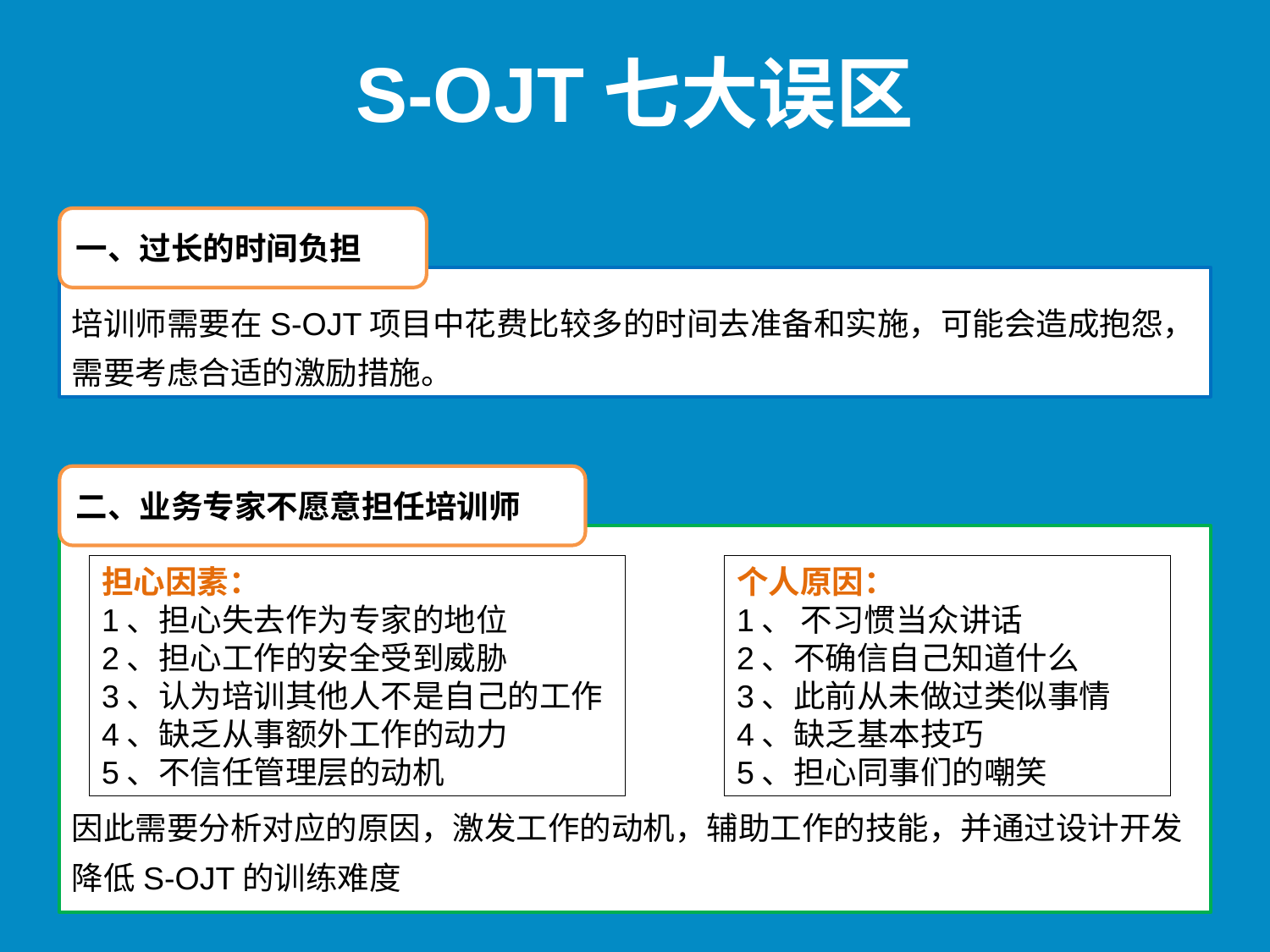

S-OJT七大误区
一、过长的时间负担
培训师需要在S-OJT项目中花费比较多的时间去准备和实施，可能会造成抱怨，需要考虑合适的激励措施。
二、业务专家不愿意担任培训师

因此需要分析对应的原因，激发工作的动机，辅助工作的技能，并通过设计开发降低S-OJT的训练难度
担心因素：
1、担心失去作为专家的地位
2、担心工作的安全受到威胁
3、认为培训其他人不是自己的工作
4、缺乏从事额外工作的动力
5、不信任管理层的动机
个人原因：
1、 不习惯当众讲话
2、不确信自己知道什么
3、此前从未做过类似事情
4、缺乏基本技巧
5、担心同事们的嘲笑